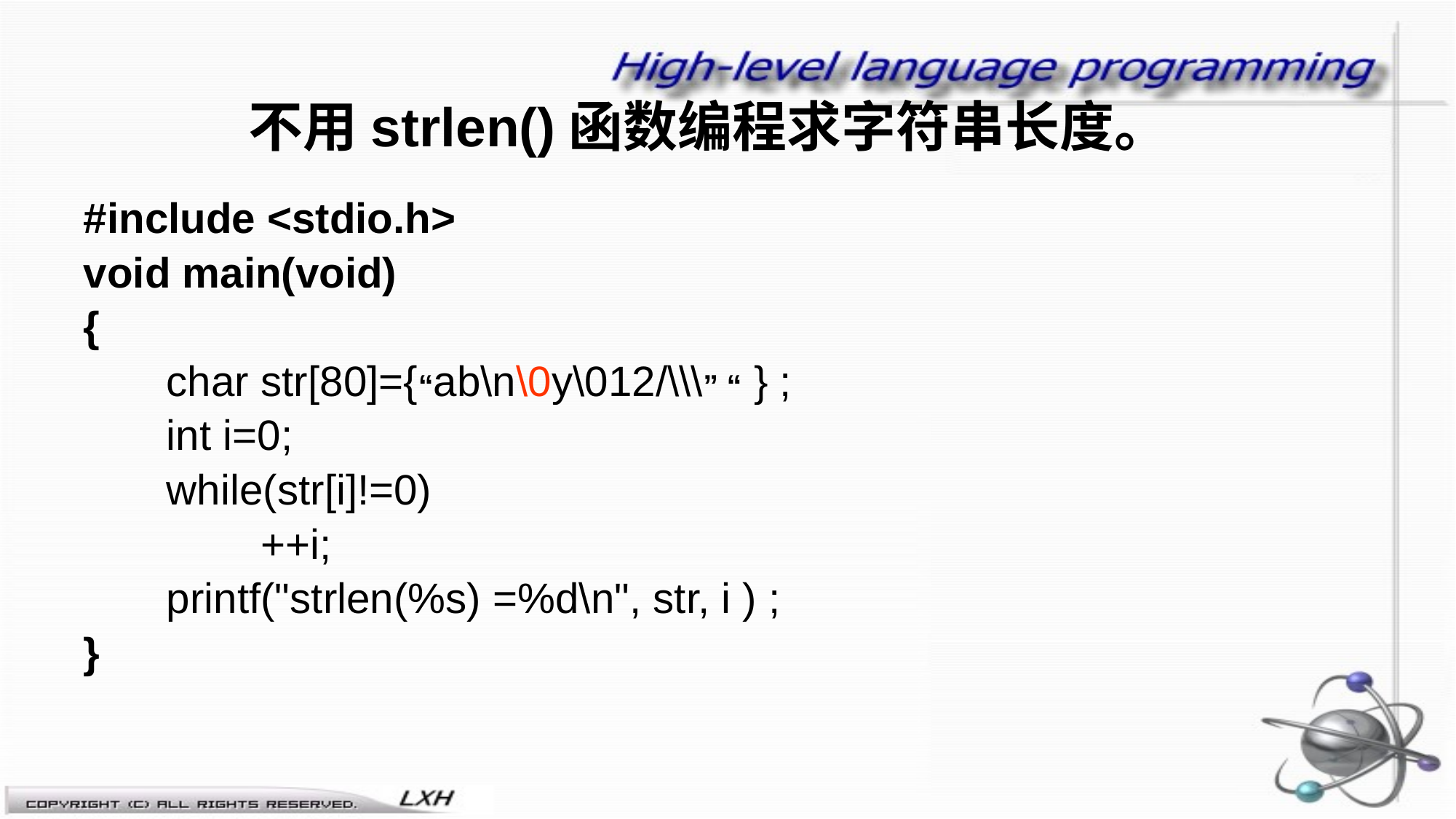

# 不用strlen()函数编程求字符串长度。
#include <stdio.h>
void main(void)
{
       char str[80]={“ab\n\0y\012/\\\” “ } ;
       int i=0;
       while(str[i]!=0)
               ++i;
       printf("strlen(%s) =%d\n", str, i ) ;
}